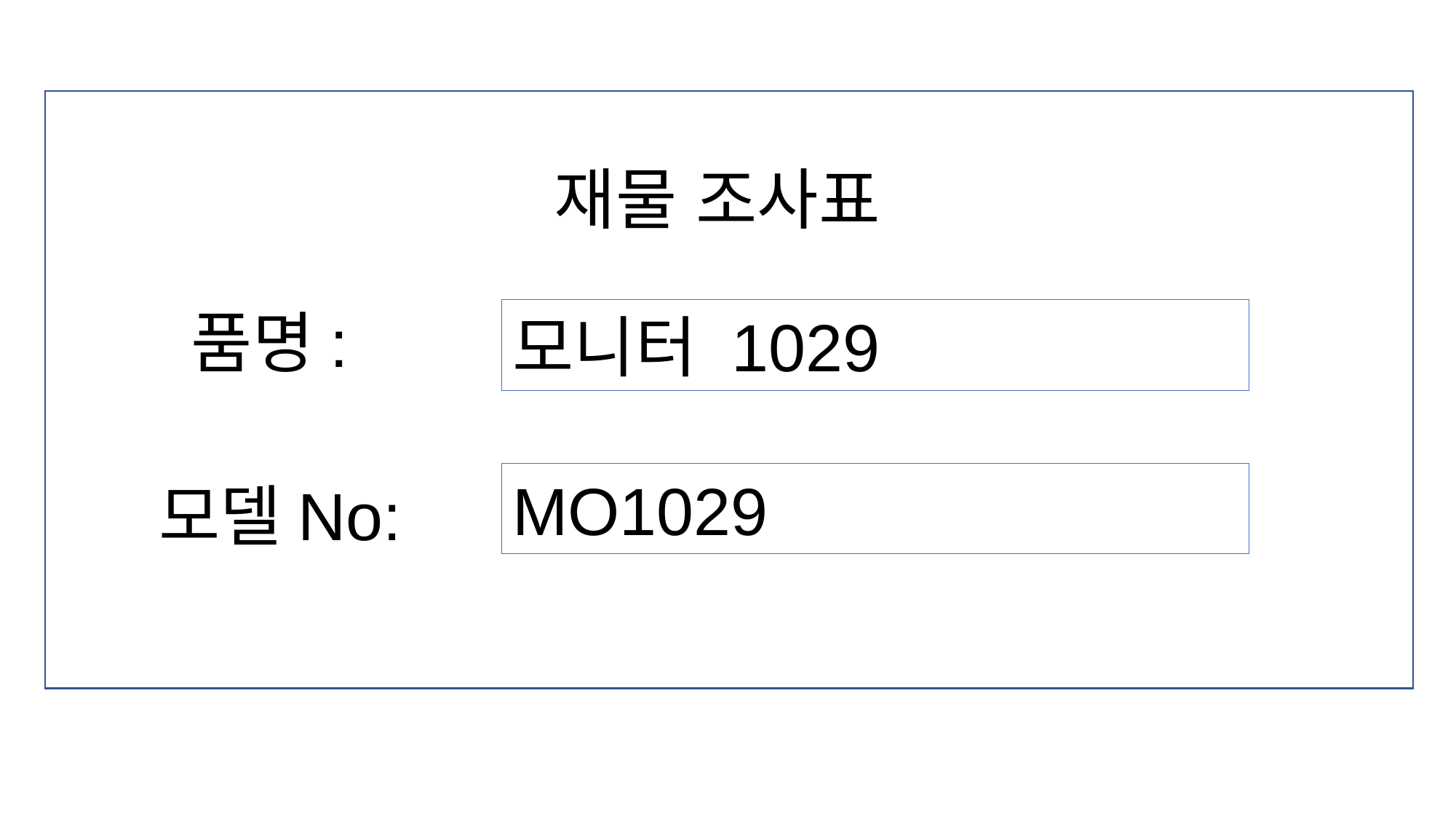

재물 조사표
품명:
모니터 1029
MO1029
모델No: